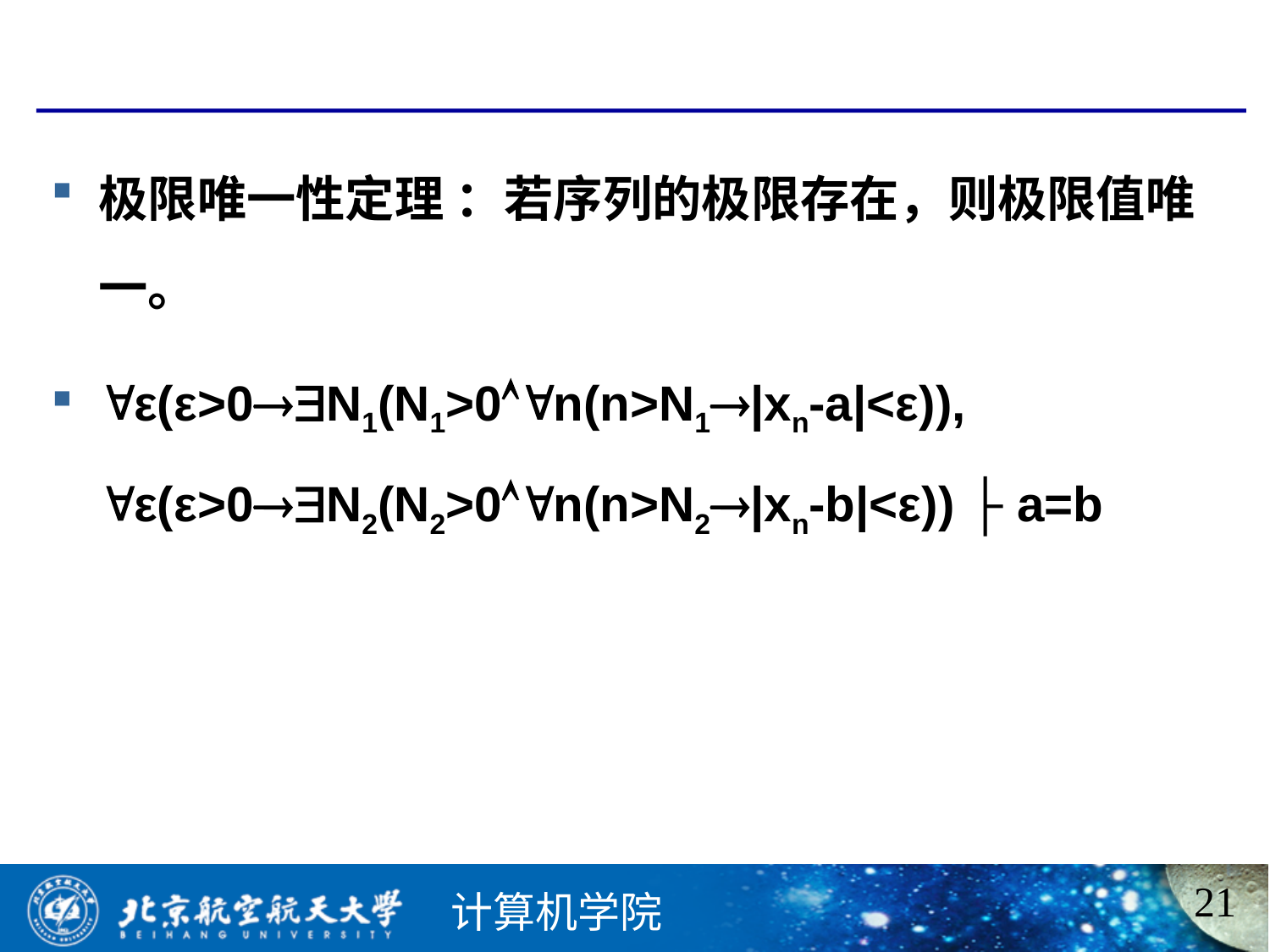

#
极限唯一性定理 ：若序列的极限存在，则极限值唯一。
∀ε(ε>0→∃N1(N1>0∧∀n(n>N1→|xn-a|<ε)), ∀ε(ε>0→∃N2(N2>0∧∀n(n>N2→|xn-b|<ε)) ├ a=b